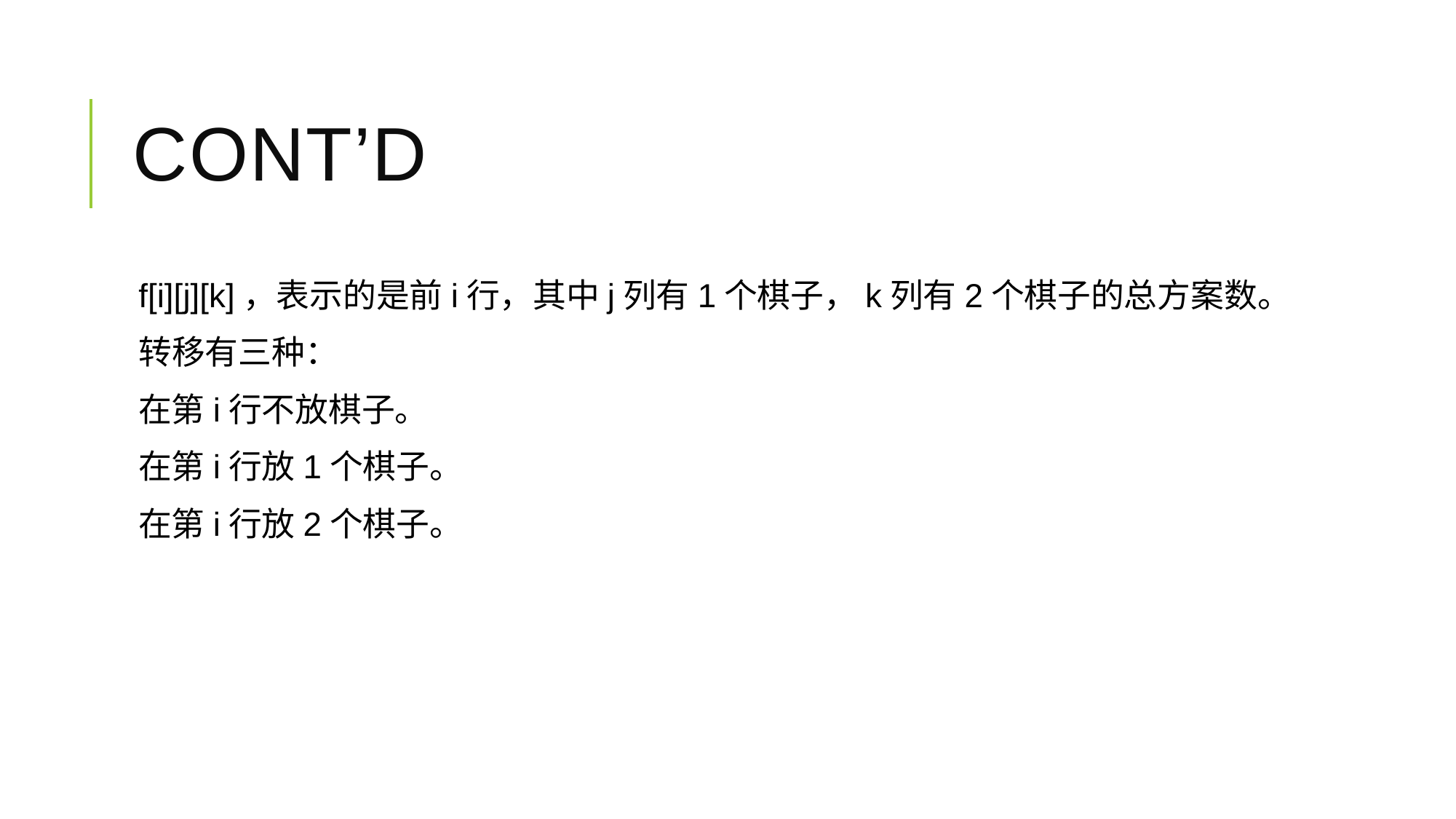

# Cont’d
f[i][j][k]，表示的是前i行，其中j列有1个棋子，k列有2个棋子的总方案数。
转移有三种：
在第i行不放棋子。
在第i行放1个棋子。
在第i行放2个棋子。